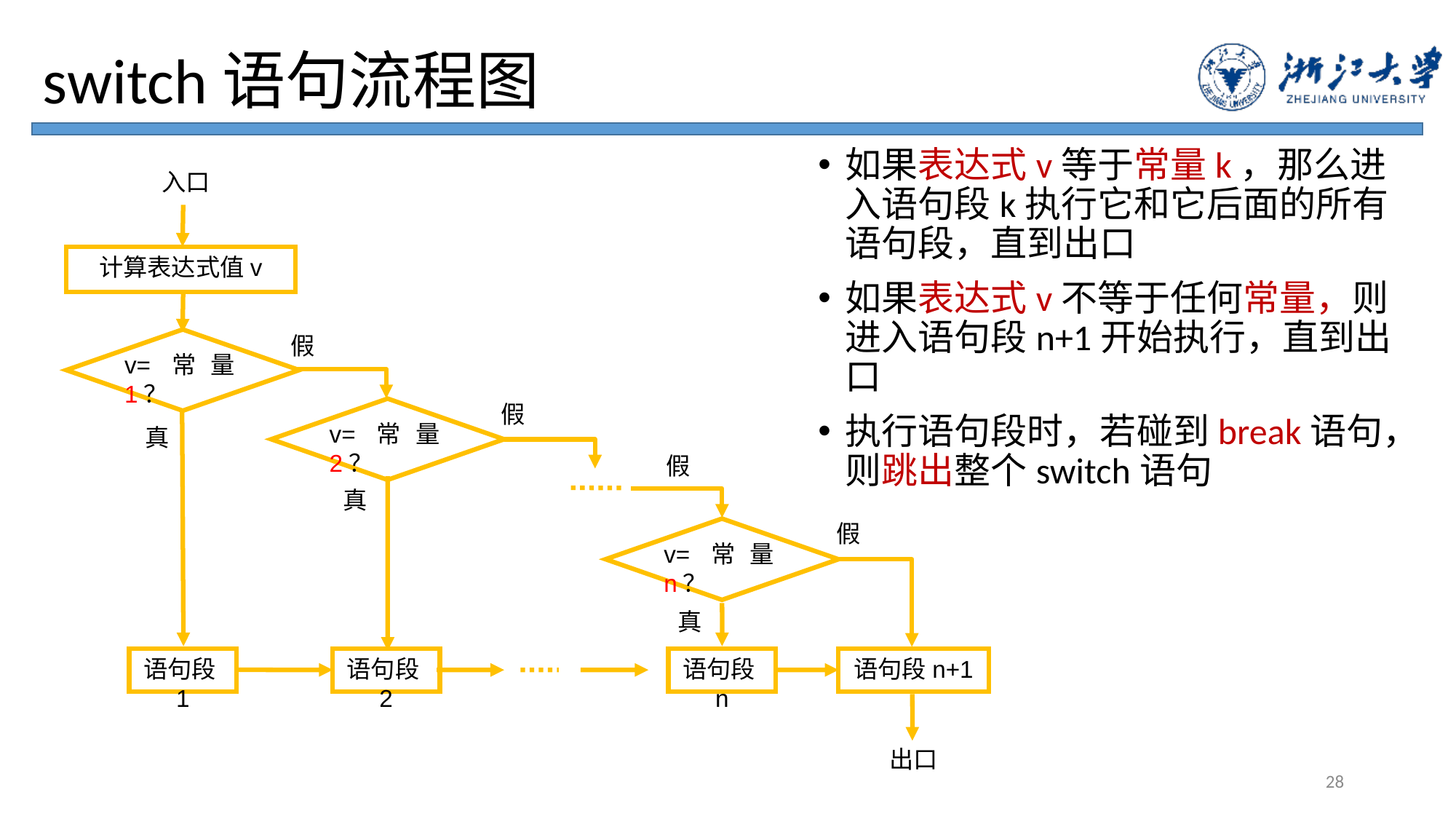

# switch语句流程图
如果表达式v等于常量k，那么进入语句段k执行它和它后面的所有语句段，直到出口
如果表达式v不等于任何常量，则进入语句段n+1开始执行，直到出口
执行语句段时，若碰到break语句，则跳出整个switch语句

入口

计算表达式值v

假
v=常量1？

v=常量2？

真

假
v=常量n？

真

语句段1
语句段2
语句段n
语句段n+1

出口
假
假

真
28